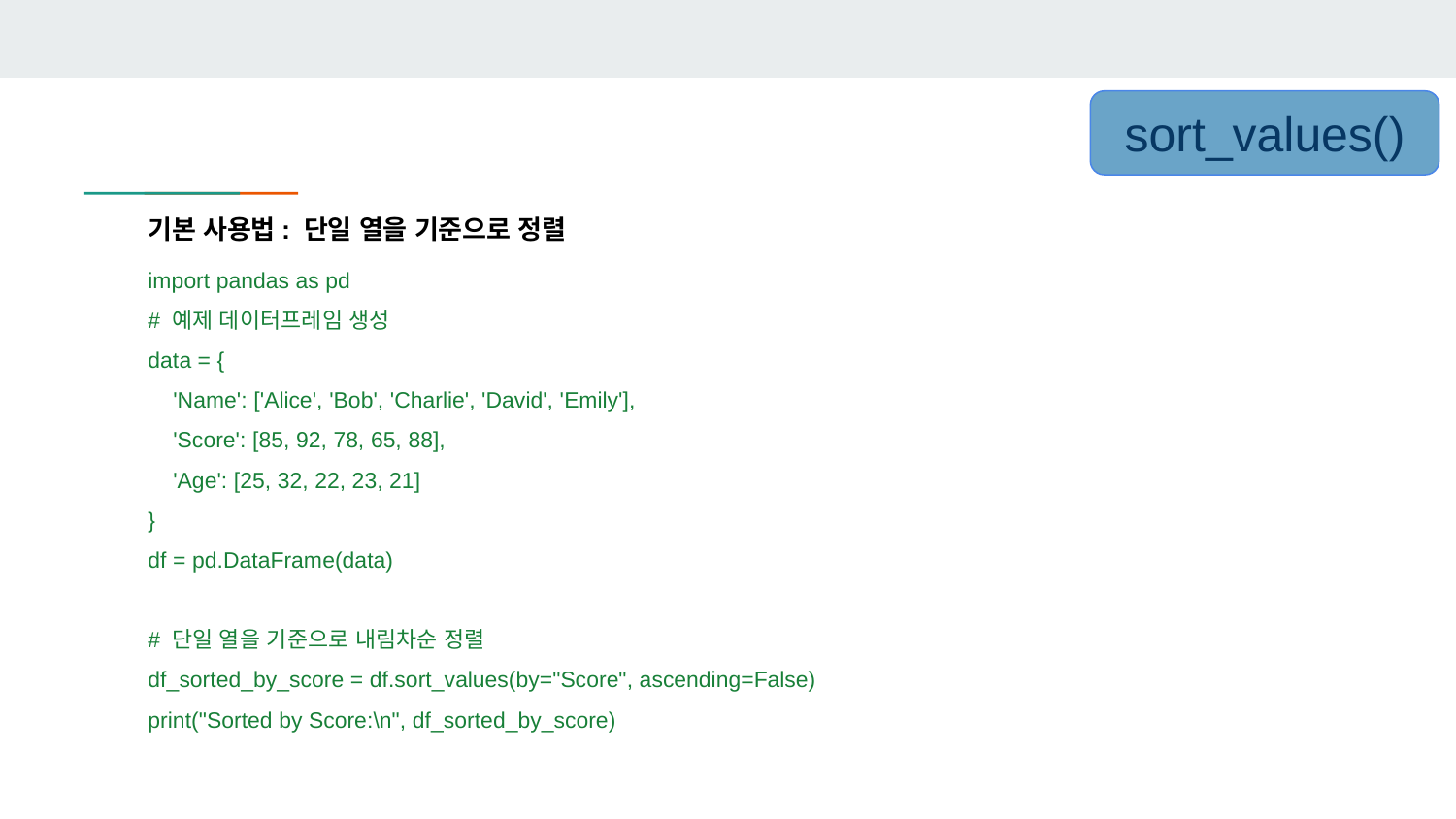

sort_values()
기본 사용법: 단일 열을 기준으로 정렬
import pandas as pd
# 예제 데이터프레임 생성
data = {
    'Name': ['Alice', 'Bob', 'Charlie', 'David', 'Emily'],
    'Score': [85, 92, 78, 65, 88],
    'Age': [25, 32, 22, 23, 21]
}
df = pd.DataFrame(data)

# 단일 열을 기준으로 내림차순 정렬
df_sorted_by_score = df.sort_values(by="Score", ascending=False)
print("Sorted by Score:\n", df_sorted_by_score)